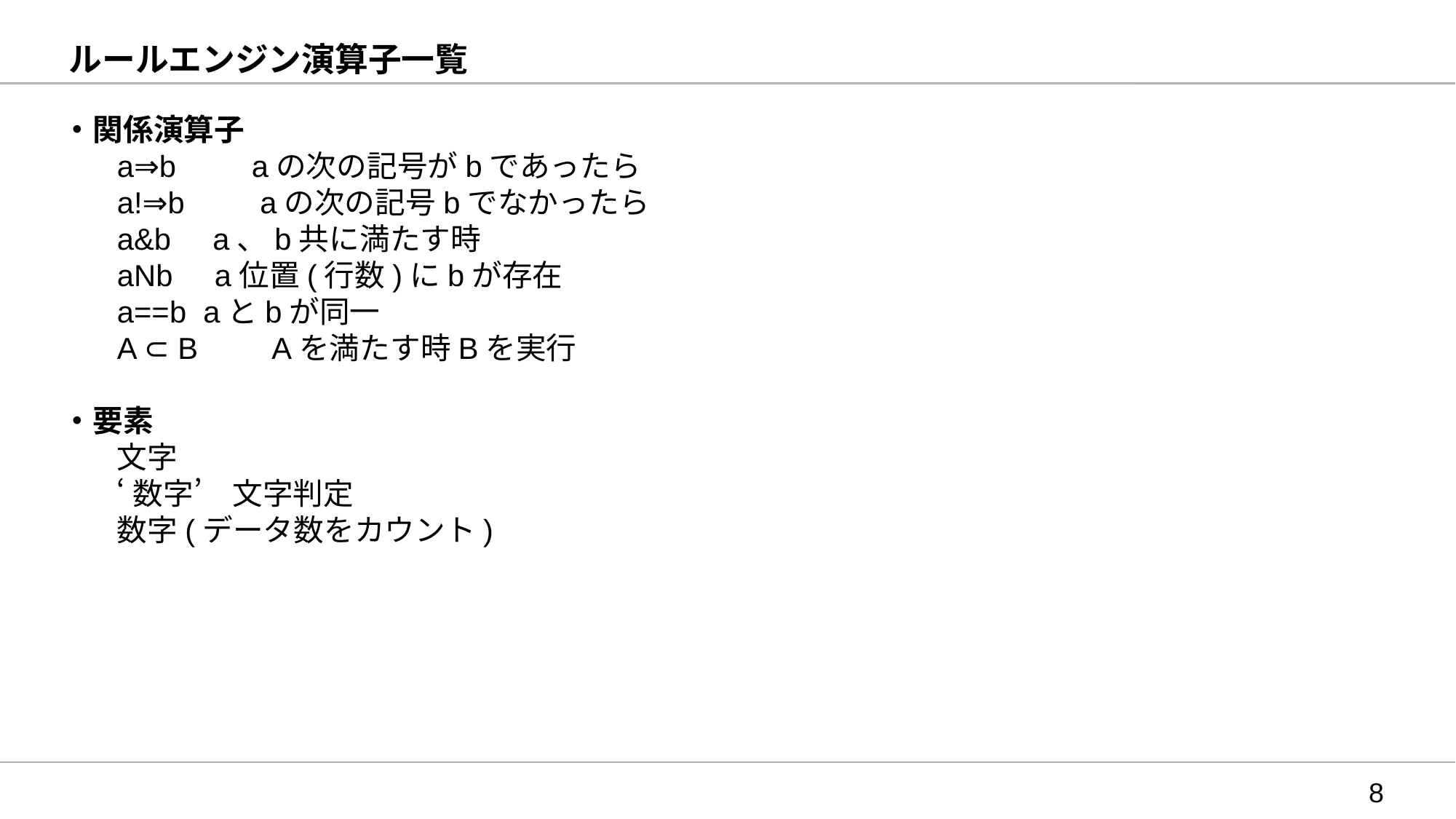

# ルールエンジン演算子一覧
・関係演算子
a⇒b　　aの次の記号がbであったら
a!⇒b　　aの次の記号bでなかったら
a&b     a、b共に満たす時
aNb     a位置(行数)にbが存在
a==b  aとbが同一
A ⊂ B         Aを満たす時Bを実行

・要素
文字
‘数字’　文字判定
数字(データ数をカウント)

8